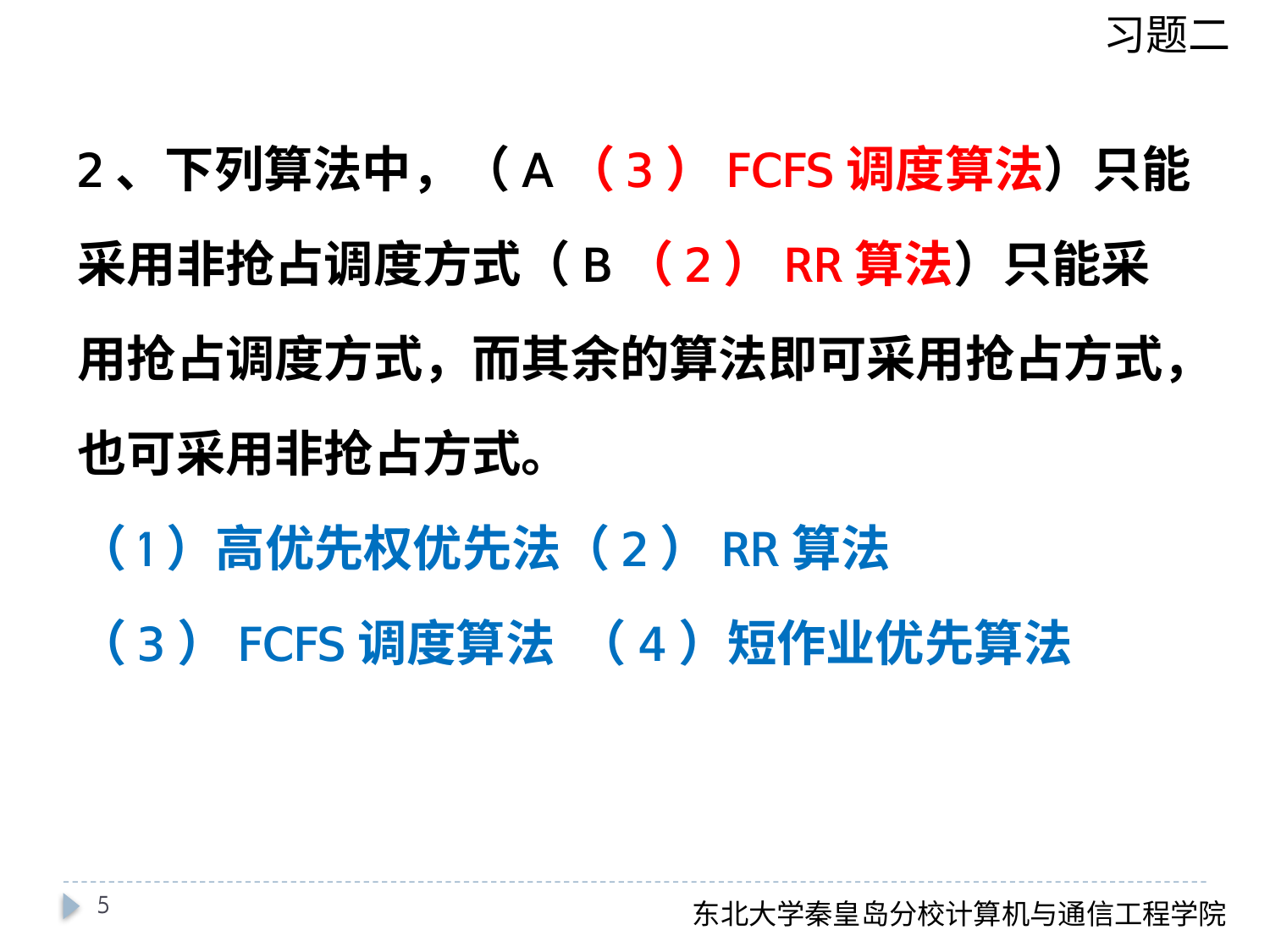

2、下列算法中，（A（3）FCFS调度算法）只能采用非抢占调度方式（B（2）RR算法）只能采用抢占调度方式，而其余的算法即可采用抢占方式，也可采用非抢占方式。
（1）高优先权优先法（2）RR算法
（3）FCFS调度算法  （4）短作业优先算法

5